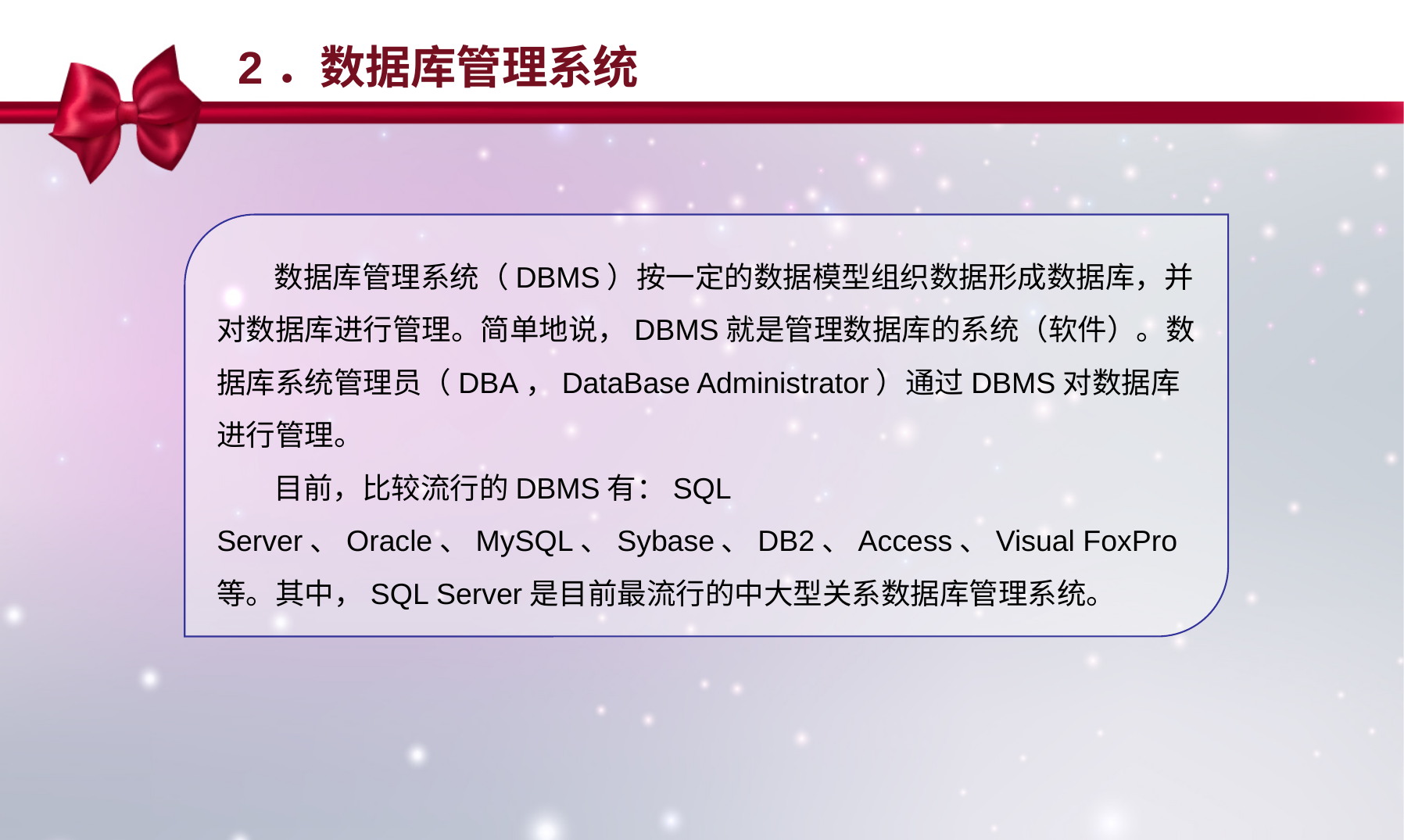

2．数据库管理系统
数据库管理系统（DBMS）按一定的数据模型组织数据形成数据库，并对数据库进行管理。简单地说，DBMS就是管理数据库的系统（软件）。数据库系统管理员（DBA，DataBase Administrator）通过DBMS对数据库进行管理。
目前，比较流行的DBMS有：SQL Server、Oracle、MySQL、Sybase、DB2、Access、Visual FoxPro等。其中，SQL Server是目前最流行的中大型关系数据库管理系统。